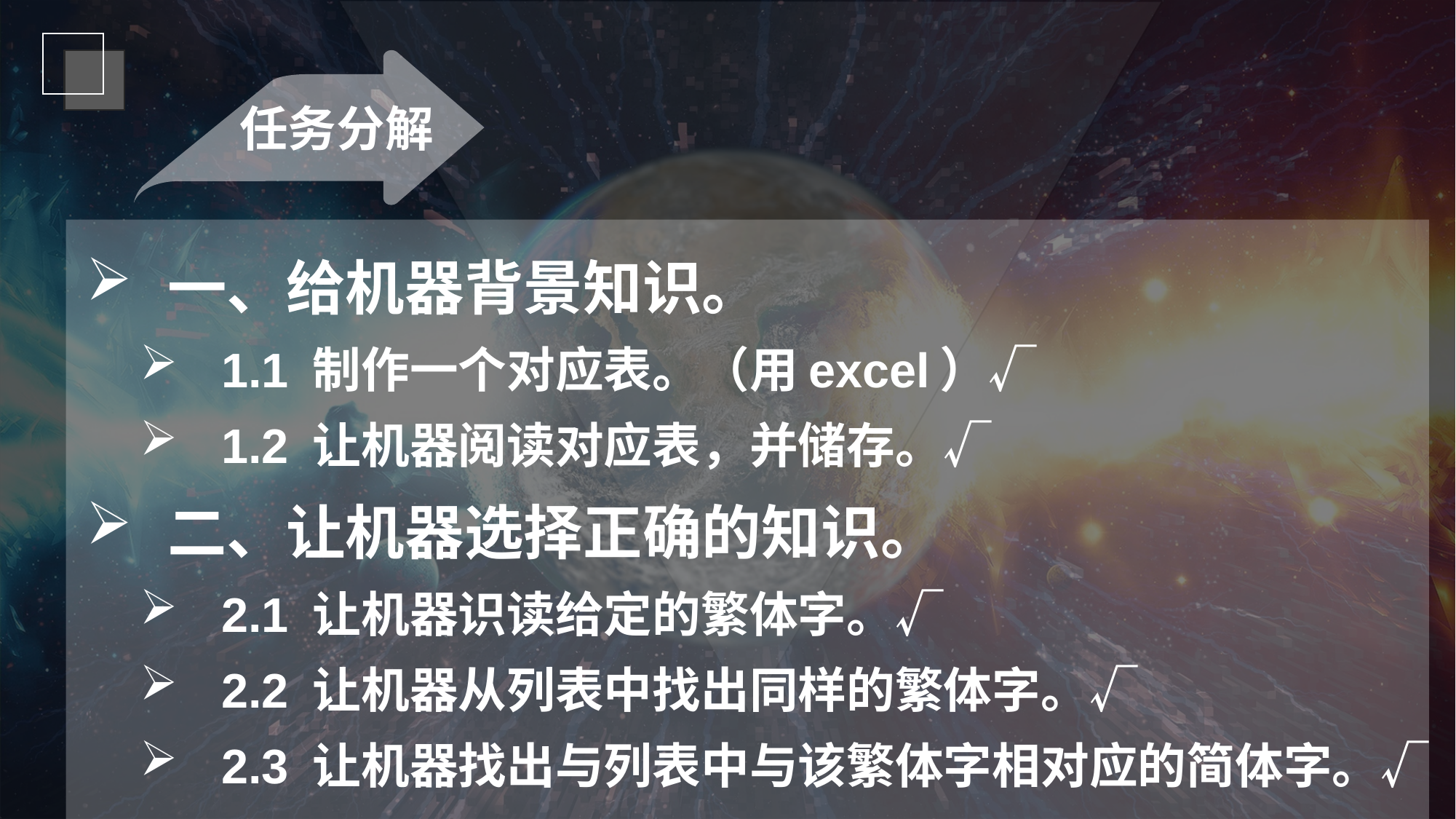

任务分解

一、给机器背景知识。
1.1 制作一个对应表。（用excel）√
1.2 让机器阅读对应表，并储存。√
二、让机器选择正确的知识。
2.1 让机器识读给定的繁体字。√
2.2 让机器从列表中找出同样的繁体字。√
2.3 让机器找出与列表中与该繁体字相对应的简体字。√